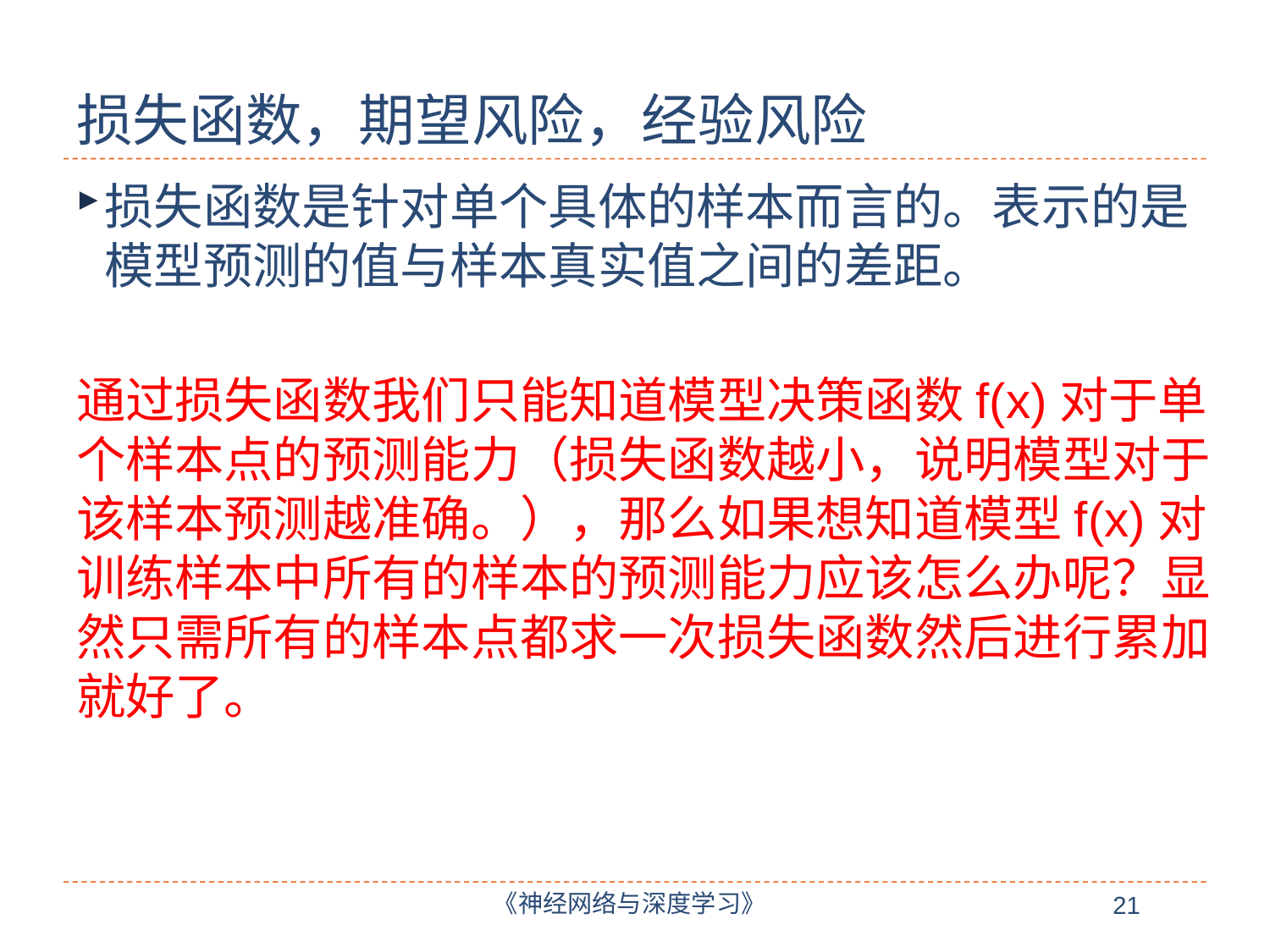

# 损失函数，期望风险，经验风险
损失函数是针对单个具体的样本而言的。表示的是模型预测的值与样本真实值之间的差距。

通过损失函数我们只能知道模型决策函数f(x)对于单个样本点的预测能力（损失函数越小，说明模型对于该样本预测越准确。），那么如果想知道模型f(x)对训练样本中所有的样本的预测能力应该怎么办呢？显然只需所有的样本点都求一次损失函数然后进行累加就好了。